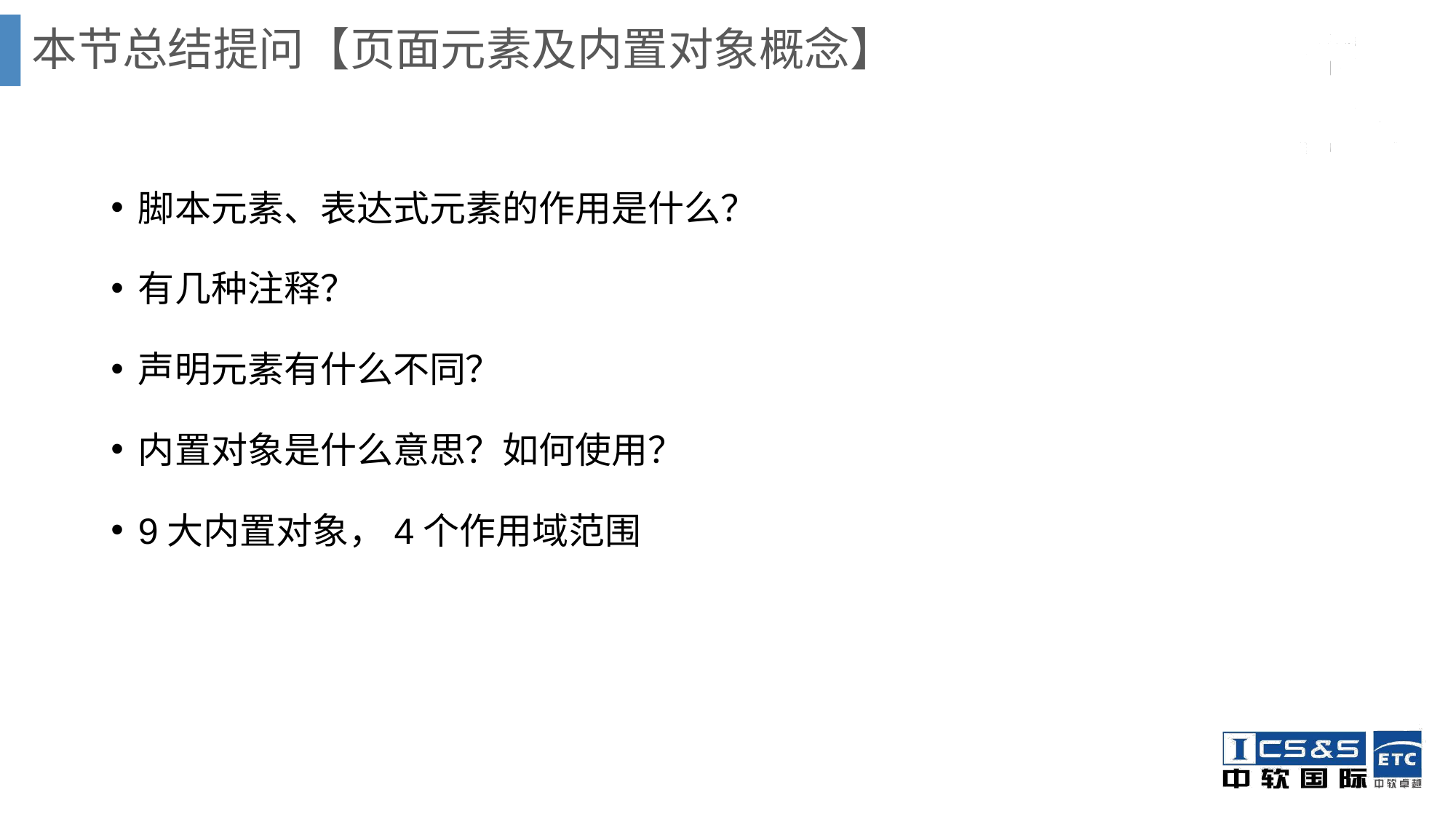

# 本节总结提问【页面元素及内置对象概念】
脚本元素、表达式元素的作用是什么？
有几种注释？
声明元素有什么不同？
内置对象是什么意思？如何使用？
9大内置对象，4个作用域范围